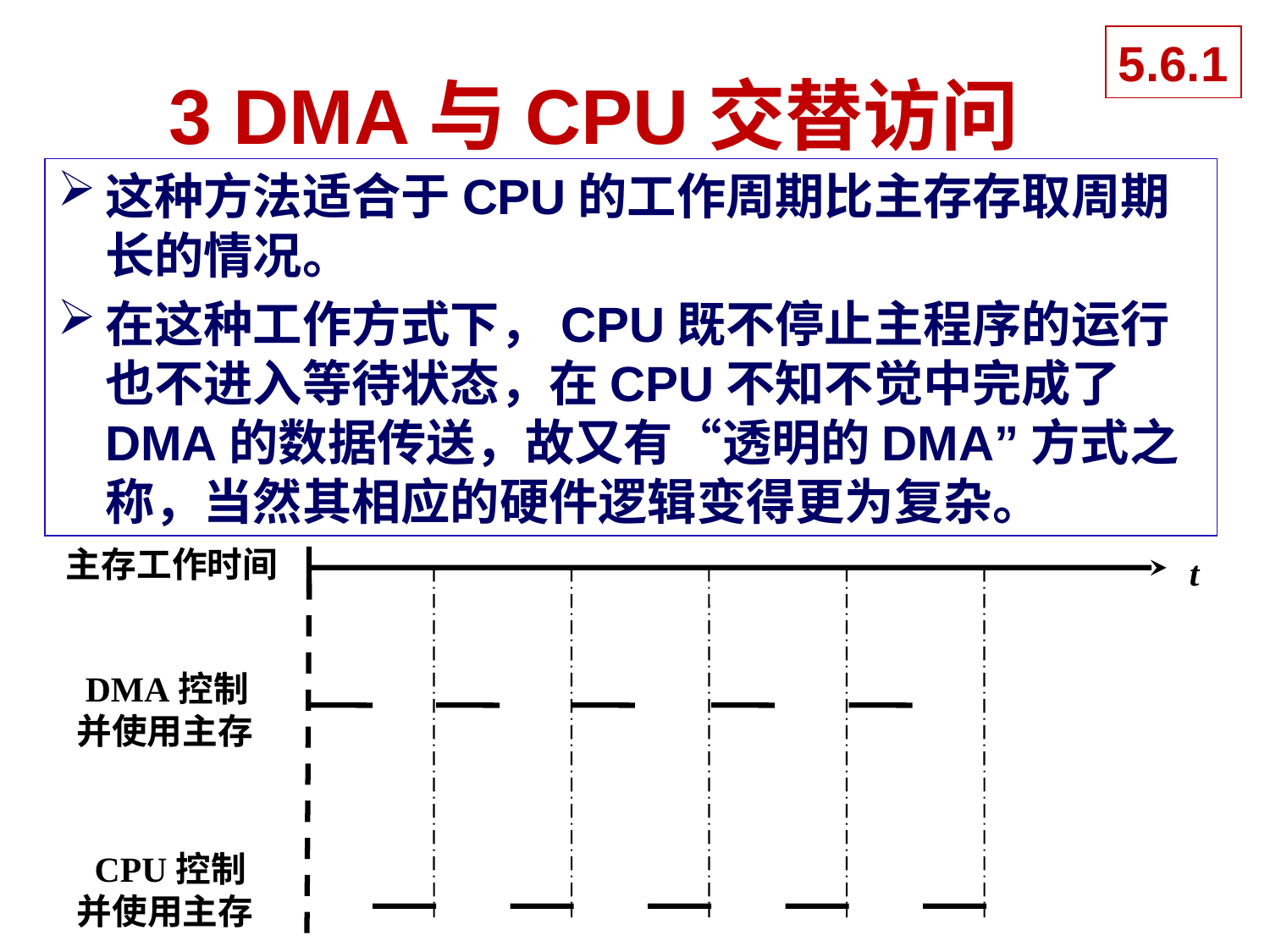

5.6.1
# 3 DMA与CPU交替访问
这种方法适合于CPU的工作周期比主存存取周期长的情况。
在这种工作方式下，CPU既不停止主程序的运行也不进入等待状态，在CPU不知不觉中完成了DMA的数据传送，故又有“透明的DMA”方式之称，当然其相应的硬件逻辑变得更为复杂。
主存工作时间
t

 DMA控制
并使用主存

  CPU控制
并使用主存